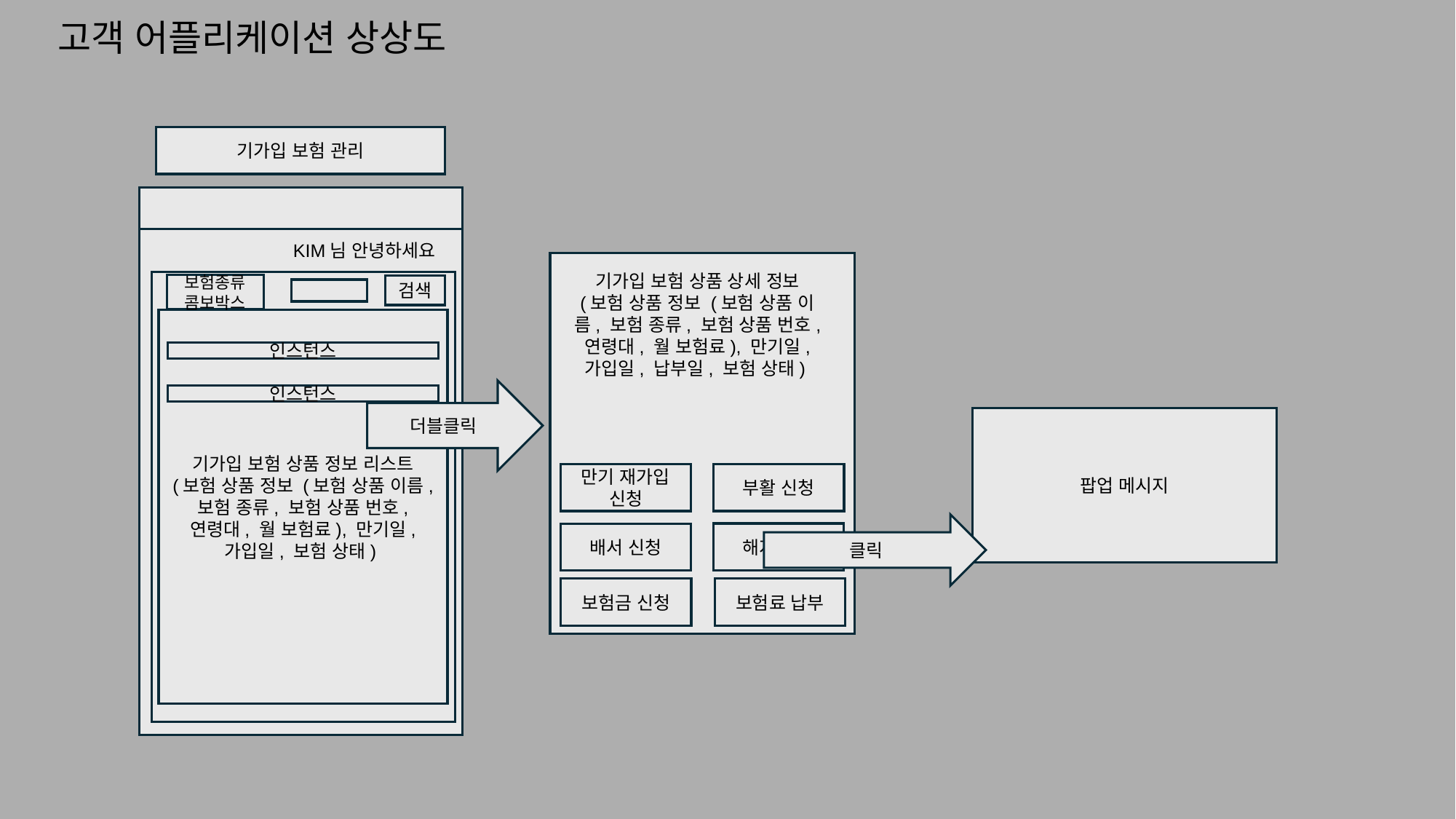

# 고객 어플리케이션 상상도
기가입 보험 관리

KIM님 안녕하세요

기가입 보험 상품 상세 정보
(보험 상품 정보 (보험 상품 이름, 보험 종류, 보험 상품 번호, 연령대, 월 보험료), 만기일, 가입일, 납부일, 보험 상태)

보험종류콤보박스
검색

기가입 보험 상품 정보 리스트
(보험 상품 정보 (보험 상품 이름, 보험 종류, 보험 상품 번호, 연령대, 월 보험료), 만기일, 가입일, 보험 상태)
인스턴스
더블클릭
인스턴스
팝업 메시지
만기 재가입 신청
부활 신청
클릭
해지 신청
배서 신청
보험금 신청
보험료 납부